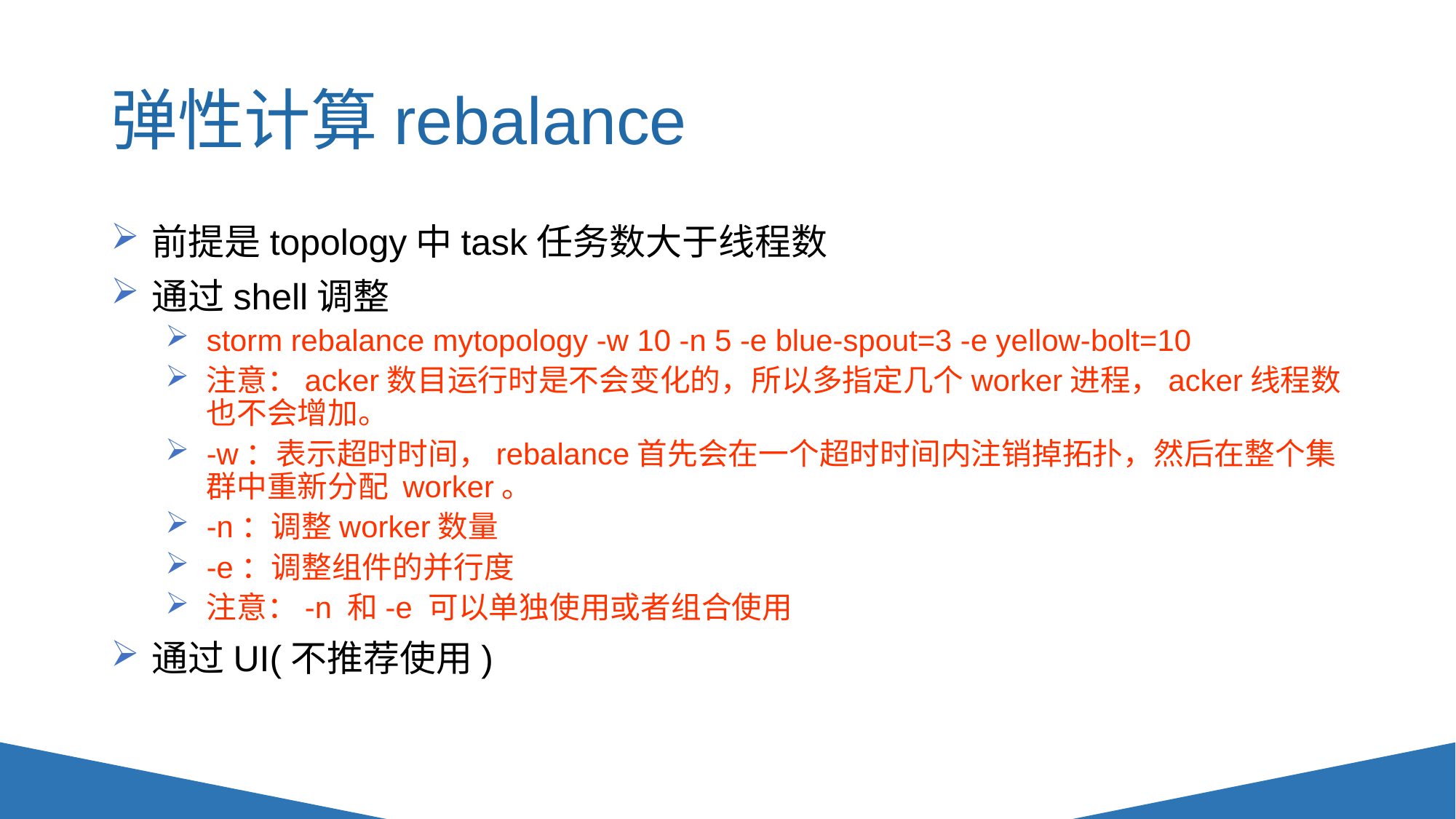

# 弹性计算rebalance
前提是topology中task任务数大于线程数
通过shell调整
storm rebalance mytopology -w 10 -n 5 -e blue-spout=3 -e yellow-bolt=10
注意：acker数目运行时是不会变化的，所以多指定几个worker进程，acker线程数也不会增加。
-w：表示超时时间，rebalance首先会在一个超时时间内注销掉拓扑，然后在整个集群中重新分配 worker。
-n：调整worker数量
-e：调整组件的并行度
注意：-n 和-e 可以单独使用或者组合使用
通过UI(不推荐使用)